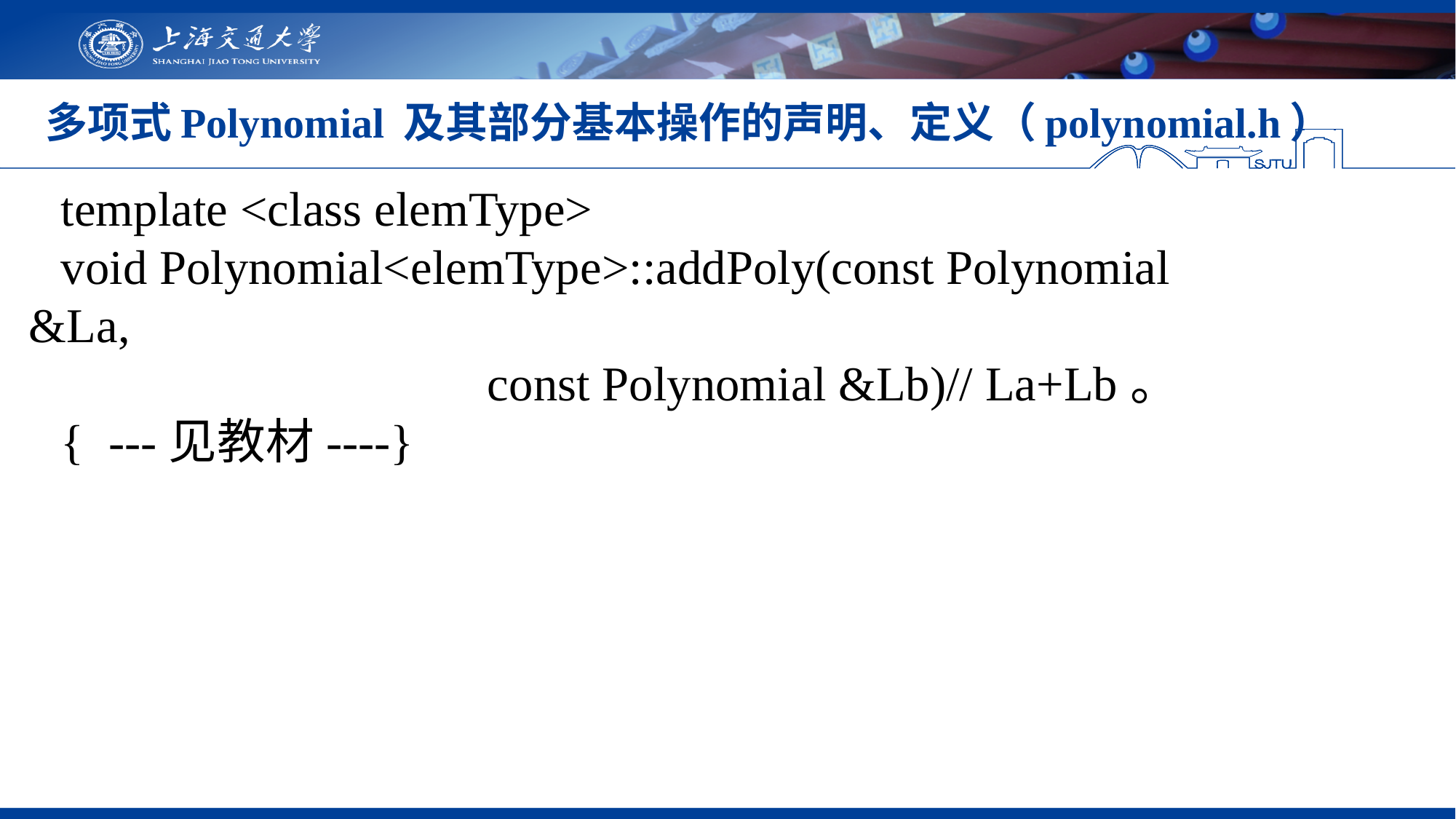

# 多项式Polynomial 及其部分基本操作的声明、定义（polynomial.h）
template <class elemType>
void Polynomial<elemType>::addPoly(const Polynomial &La,
                                   const Polynomial &Lb)// La+Lb。
{  ---见教材----}